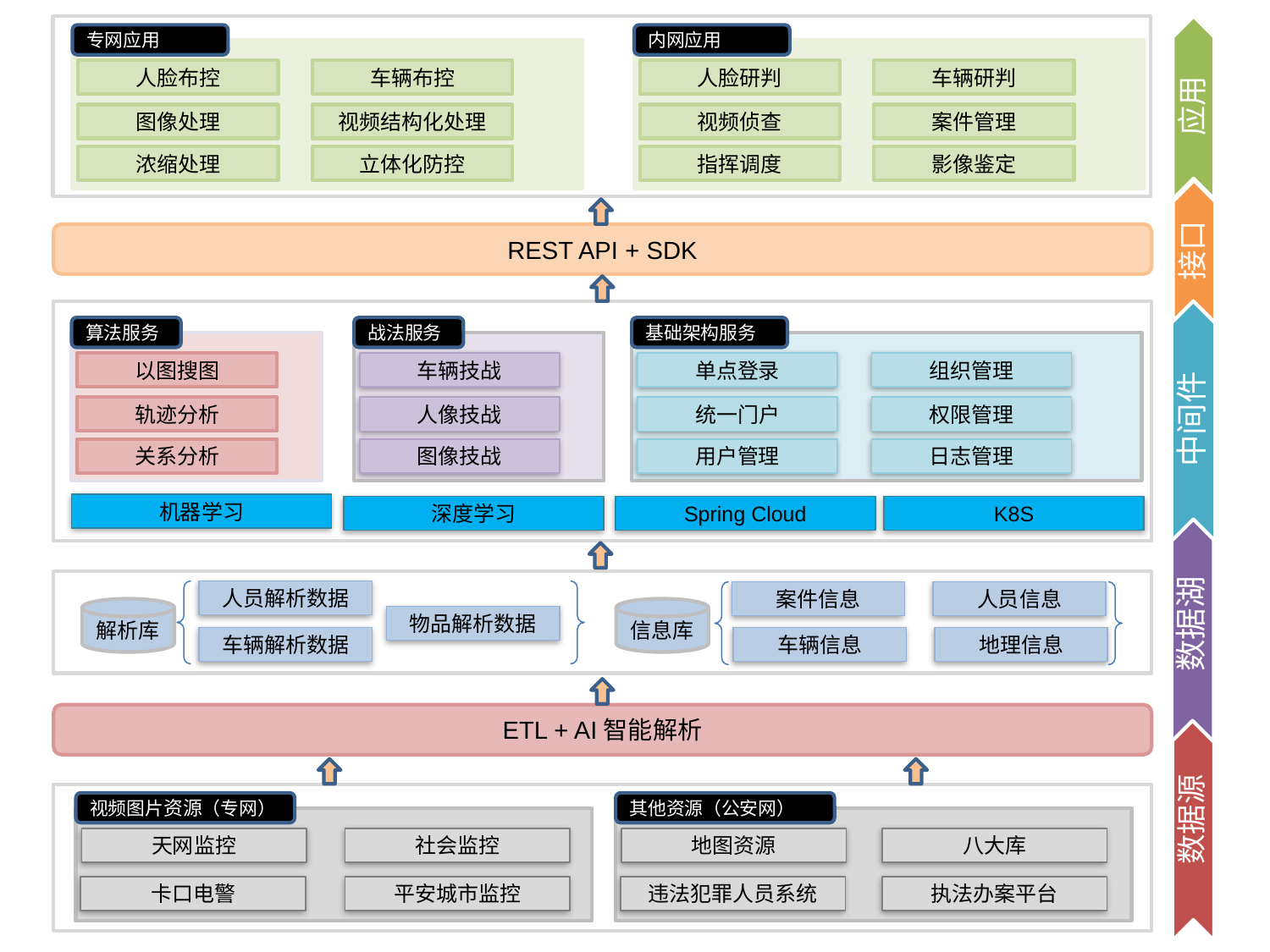

专网应用
内网应用

人脸布控
车辆布控
人脸研判
车辆研判

应用
图像处理
视频结构化处理
视频侦查
案件管理
浓缩处理
立体化防控
指挥调度
影像鉴定

REST API + SDK
接

接口

算法服务
战法服务
基础架构服务

以图搜图
车辆技战
单点登录
组织管理
轨迹分析
人像技战
统一门户
权限管理

中间件
关系分析
图像技战
用户管理
日志管理
机器学习
深度学习
Spring Cloud
K8S

人员解析数据

案件信息
人员信息
解析库
信息库
物品解析数据

数据湖
车辆解析数据
车辆信息
地理信息

ETL + AI智能解析

数据源

视频图片资源（专网）
其他资源（公安网）

天网监控
社会监控
地图资源
八大库
卡口电警
平安城市监控
违法犯罪人员系统
执法办案平台